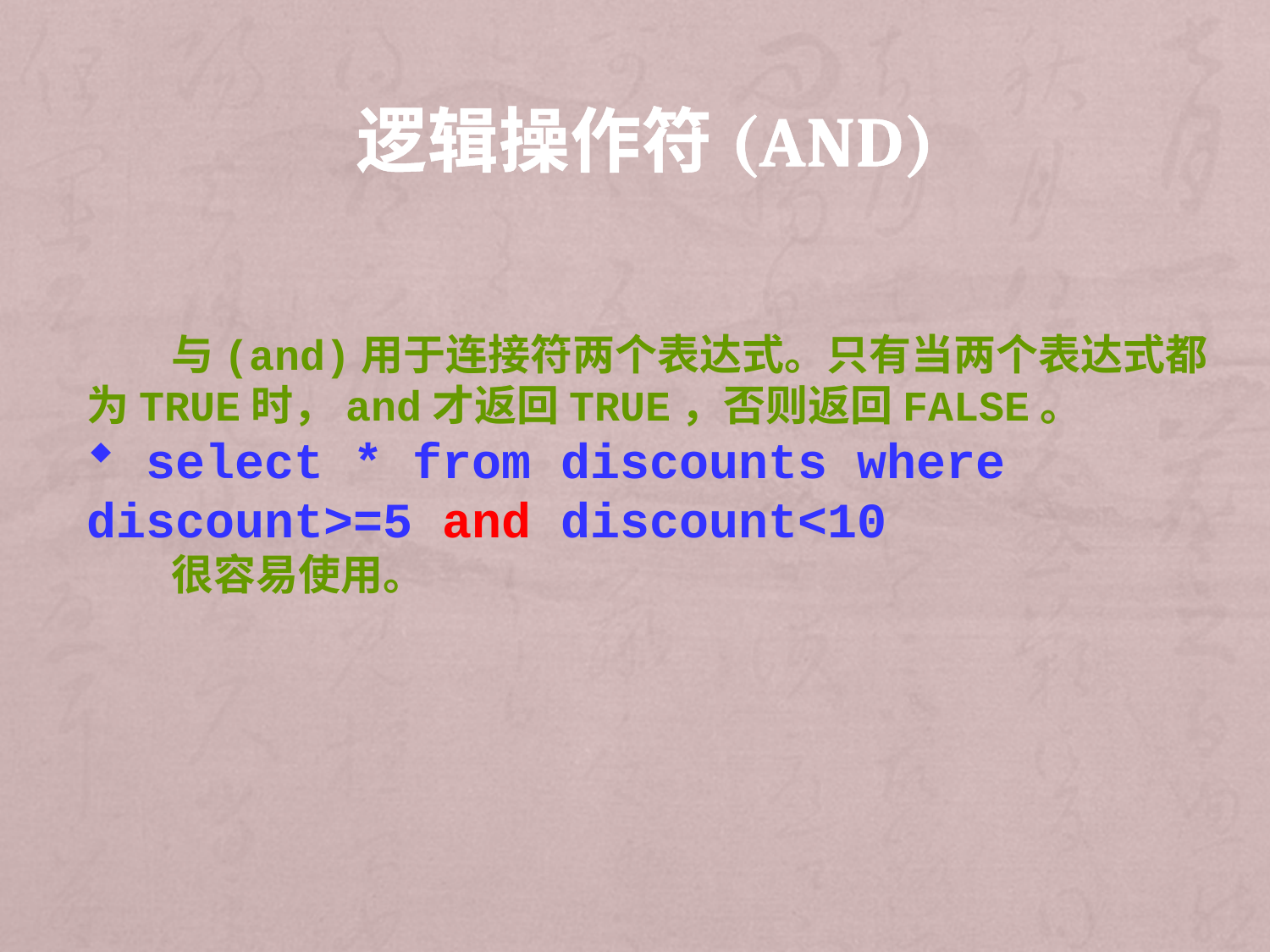

# 逻辑操作符(and)
　　与(and)用于连接符两个表达式。只有当两个表达式都为TRUE时，and才返回TRUE，否则返回FALSE。
 select * from discounts where discount>=5 and discount<10
　　很容易使用。